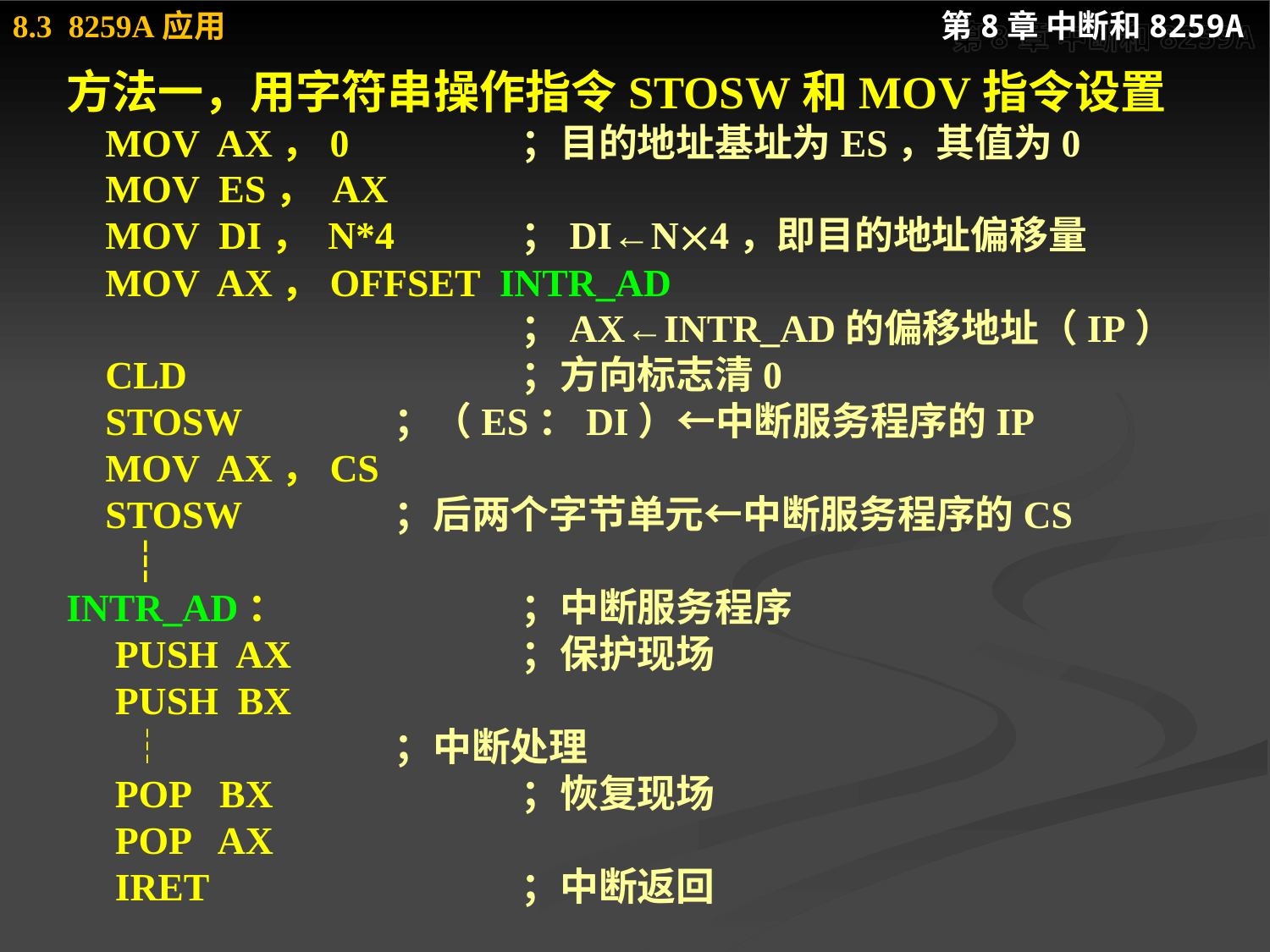

方法一，用字符串操作指令STOSW和MOV指令设置
    MOV  AX，0          	；目的地址基址为ES，其值为0
    MOV  ES， AX
    MOV  DI， N*4     	；DI←N×4，即目的地址偏移量
    MOV  AX，OFFSET  INTR_AD
				；AX←INTR_AD的偏移地址（IP）
    CLD                         	；方向标志清0
    STOSW		；（ES：DI）←中断服务程序的IP
    MOV  AX，CS
    STOSW		；后两个字节单元←中断服务程序的CS
       ┆
INTR_AD：		；中断服务程序
     PUSH  AX             	；保护现场
     PUSH  BX
       ┆                        	；中断处理
     POP   BX               	；恢复现场
     POP   AX
     IRET                      	；中断返回